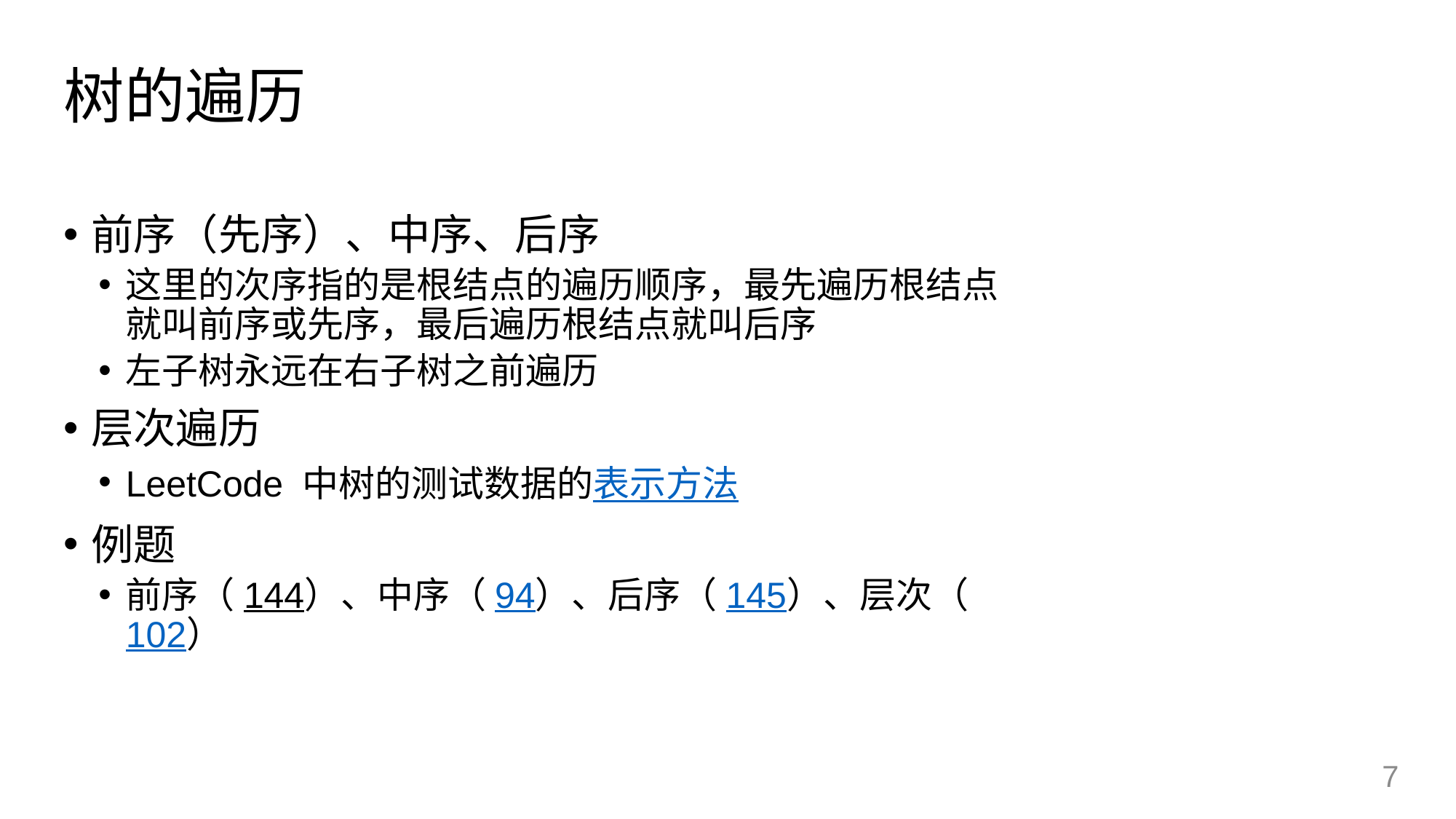

# 树的遍历
前序（先序）、中序、后序
这里的次序指的是根结点的遍历顺序，最先遍历根结点就叫前序或先序，最后遍历根结点就叫后序
左子树永远在右子树之前遍历
层次遍历
LeetCode 中树的测试数据的表示方法
例题
前序（144）、中序（94）、后序（145）、层次（102）
7